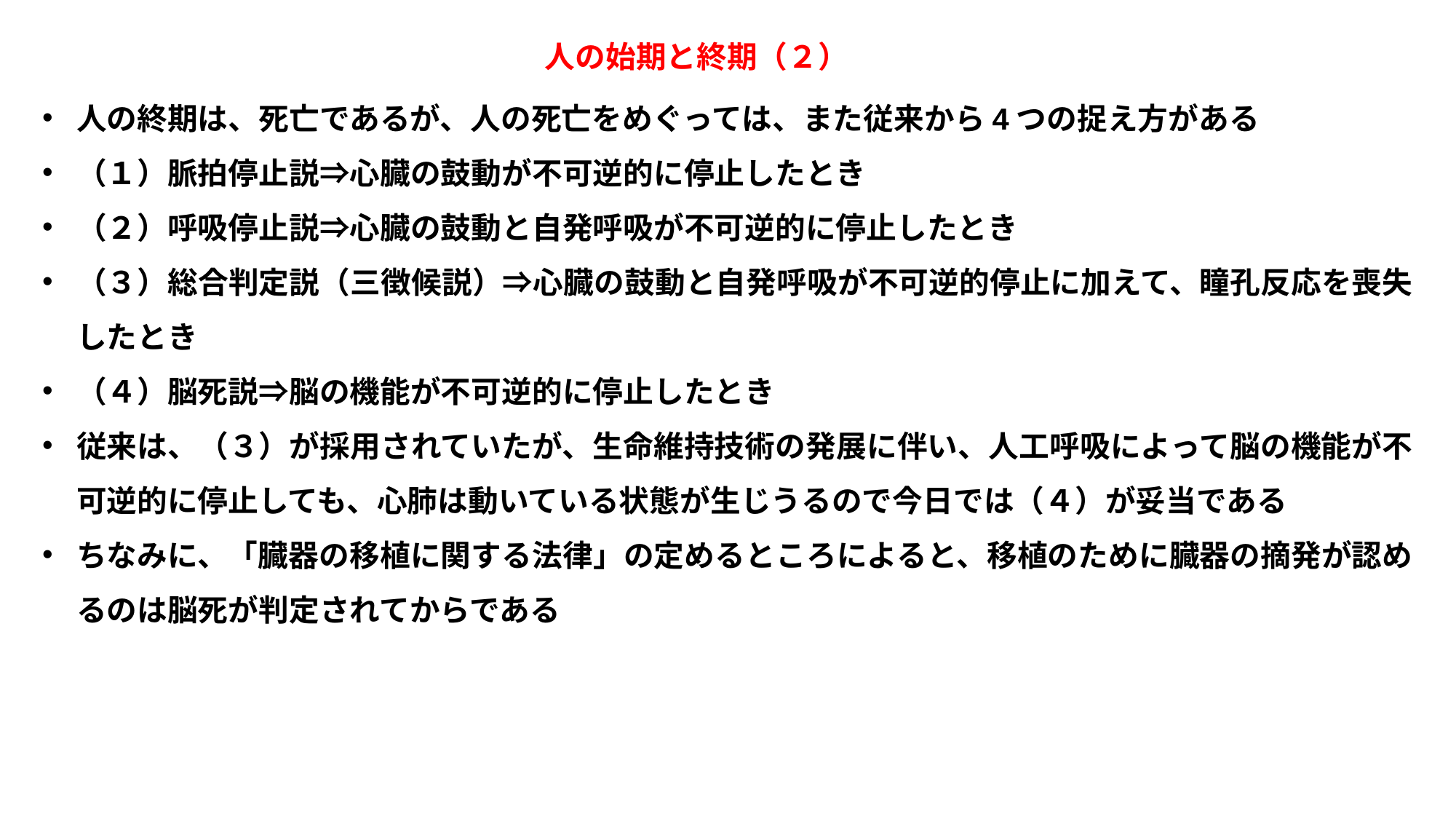

人の始期と終期（２）
人の終期は、死亡であるが、人の死亡をめぐっては、また従来から4つの捉え方がある
（１）脈拍停止説⇒心臓の鼓動が不可逆的に停止したとき
（２）呼吸停止説⇒心臓の鼓動と自発呼吸が不可逆的に停止したとき
（３）総合判定説（三徴候説）⇒心臓の鼓動と自発呼吸が不可逆的停止に加えて、瞳孔反応を喪失したとき
（４）脳死説⇒脳の機能が不可逆的に停止したとき
従来は、（３）が採用されていたが、生命維持技術の発展に伴い、人工呼吸によって脳の機能が不可逆的に停止しても、心肺は動いている状態が生じうるので今日では（４）が妥当である
ちなみに、「臓器の移植に関する法律」の定めるところによると、移植のために臓器の摘発が認めるのは脳死が判定されてからである